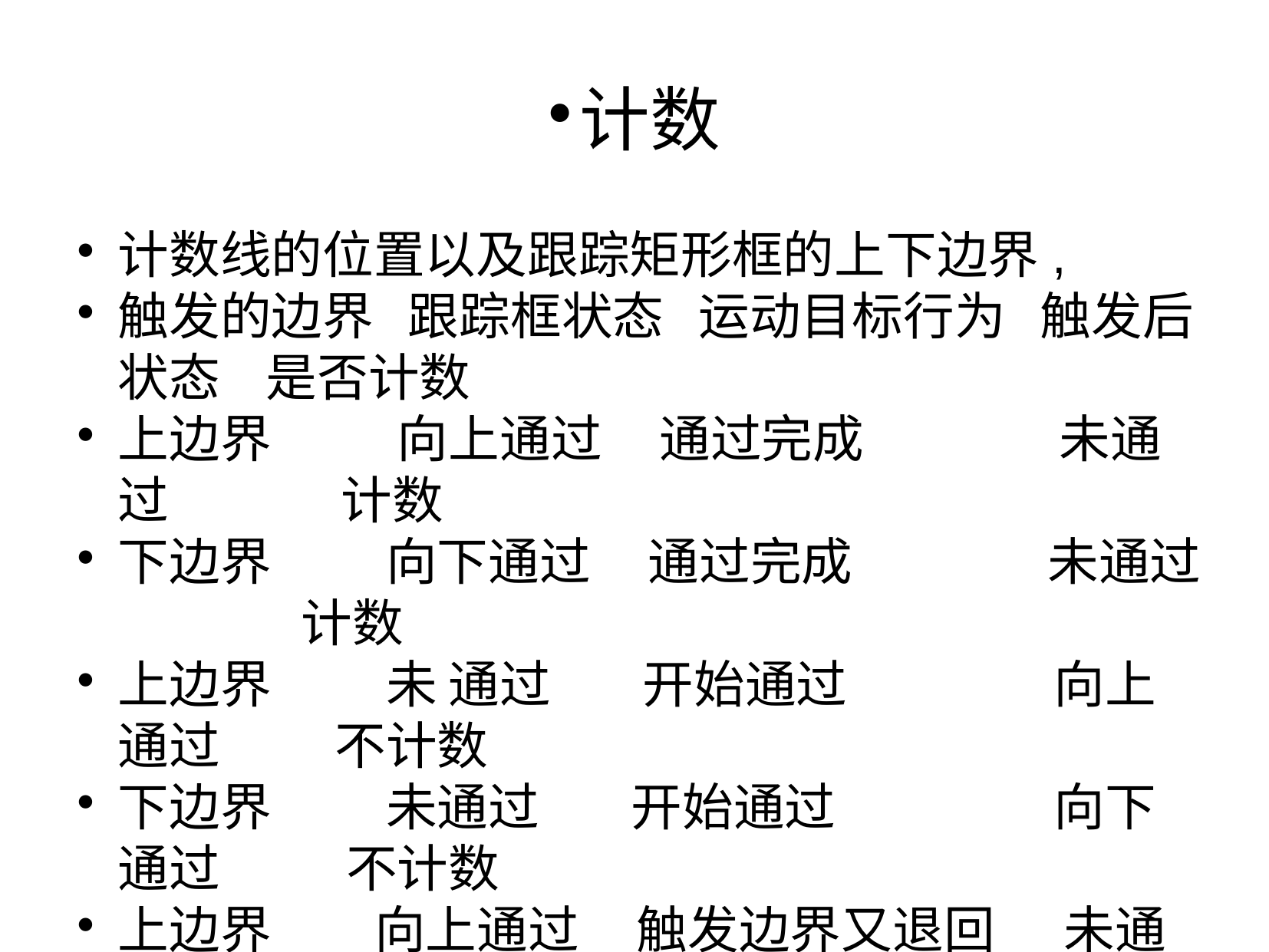

计数
计数线的位置以及跟踪矩形框的上下边界,
触发的边界   跟踪框状态   运动目标行为   触发后状态    是否计数
上边界           向上通过     通过完成                 未通过               计数
下边界          向下通过     通过完成                 未通过                 计数
上边界          未 通过        开始通过                  向上通过          不计数
下边界          未通过        开始通过                   向下通过           不计数
上边界         向上通过     触发边界又退回      未通过                不计数
下边界         向下通过     触发边界又退回      未通过                 不计数